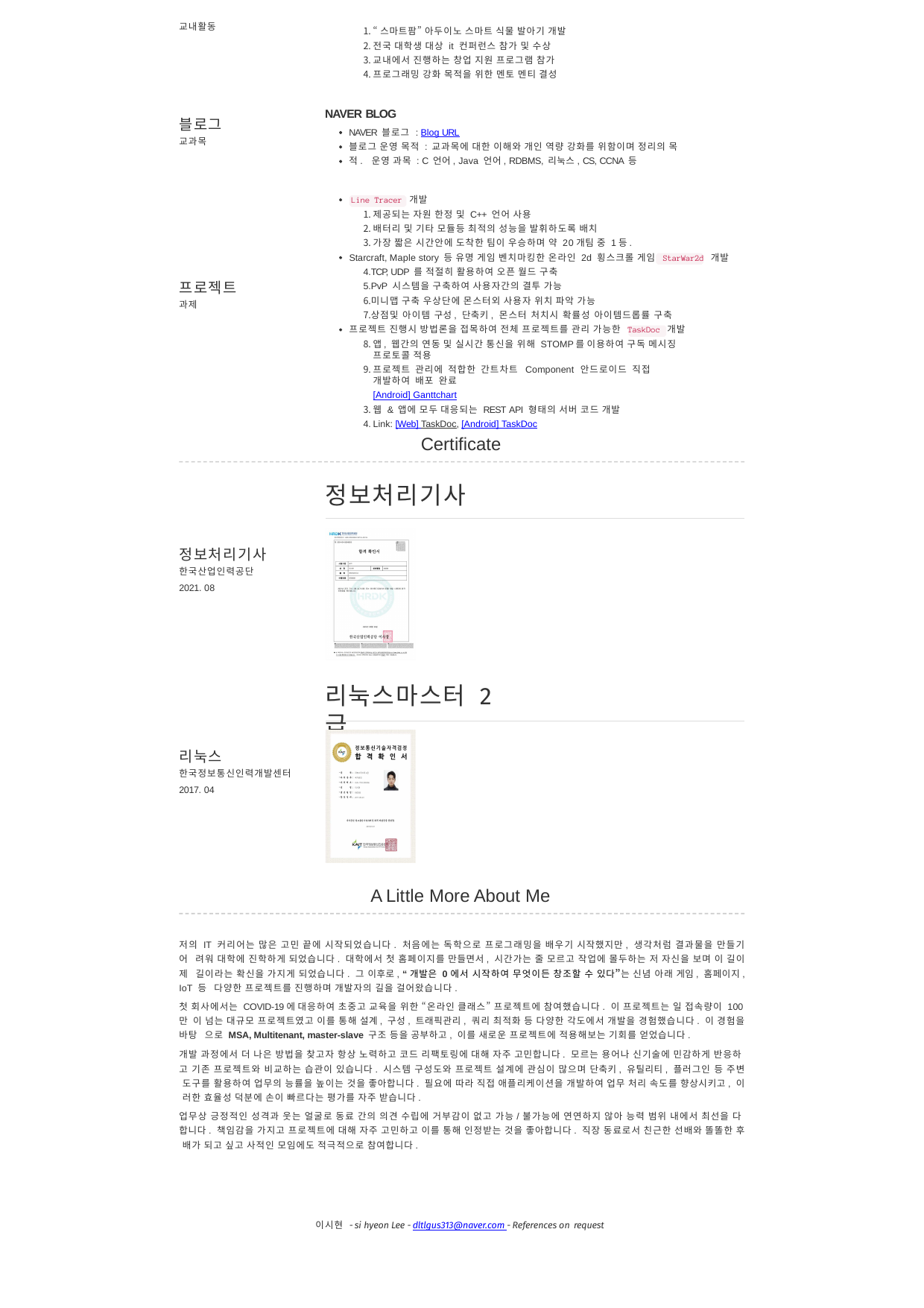

교내활동
“스마트팜” 아두이노 스마트 식물 발아기 개발
전국 대학생 대상 it 컨퍼런스 참가 및 수상
교내에서 진행하는 창업 지원 프로그램 참가
프로그래밍 강화 목적을 위한 멘토 멘티 결성
NAVER BLOG
NAVER 블로그 : Blog URL
블로그 운영 목적 : 교과목에 대한 이해와 개인 역량 강화를 위함이며 정리의 목적.  운영 과목 : C 언어, Java 언어, RDBMS, 리눅스, CS, CCNA 등
블로그
교과목

Line Tracer 개발
제공되는 자원 한정 및 C++ 언어 사용
배터리 및 기타 모듈등 최적의 성능을 발휘하도록 배치
가장 짧은 시간안에 도착한 팀이 우승하며 약 20개팀 중 1등.
Starcraft, Maple story 등 유명 게임 벤치마킹한 온라인 2d 횡스크롤 게임 StarWar2d 개발
TCP, UDP 를 적절히 활용하여 오픈 월드 구축
PvP 시스템을 구축하여 사용자간의 결투 가능
미니맵 구축 우상단에 몬스터외 사용자 위치 파악 가능
상점및 아이템 구성, 단축키, 몬스터 처치시 확률성 아이템드롭률 구축  프로젝트 진행시 방법론을 접목하여 전체 프로젝트를 관리 가능한 TaskDoc 개발
앱, 웹간의 연동 및 실시간 통신을 위해 STOMP를 이용하여 구독 메시징 프로토콜 적용
프로젝트 관리에 적합한 간트차트 Component 안드로이드 직접 개발하여 배포 완료
[Android] Ganttchart
웹 & 앱에 모두 대응되는 REST API 형태의 서버 코드 개발
Link: [Web] TaskDoc, [Android] TaskDoc

프로젝트
과제

Certificate

정보처리기사

정보처리기사
한국산업인력공단
2021. 08
리눅스마스터 2급

리눅스
한국정보통신인력개발센터
2017. 04
A Little More About Me

저의 IT 커리어는 많은 고민 끝에 시작되었습니다. 처음에는 독학으로 프로그래밍을 배우기 시작했지만, 생각처럼 결과물을 만들기 어  려워 대학에 진학하게 되었습니다. 대학에서 첫 홈페이지를 만들면서, 시간가는 줄 모르고 작업에 몰두하는 저 자신을 보며 이 길이 제  길이라는 확신을 가지게 되었습니다. 그 이후로, “개발은 0에서 시작하여 무엇이든 창조할 수 있다”는 신념 아래 게임, 홈페이지, IoT 등  다양한 프로젝트를 진행하며 개발자의 길을 걸어왔습니다.
첫 회사에서는 COVID-19에 대응하여 초중고 교육을 위한 “온라인 클래스” 프로젝트에 참여했습니다. 이 프로젝트는 일 접속량이 100만  이 넘는 대규모 프로젝트였고 이를 통해 설계, 구성, 트래픽관리, 쿼리 최적화 등 다양한 각도에서 개발을 경험했습니다. 이 경험을 바탕  으로 MSA, Multitenant, master-slave 구조 등을 공부하고, 이를 새로운 프로젝트에 적용해보는 기회를 얻었습니다.
개발 과정에서 더 나은 방법을 찾고자 항상 노력하고 코드 리팩토링에 대해 자주 고민합니다. 모르는 용어나 신기술에 민감하게 반응하  고 기존 프로젝트와 비교하는 습관이 있습니다. 시스템 구성도와 프로젝트 설계에 관심이 많으며 단축키, 유틸리티, 플러그인 등 주변  도구를 활용하여 업무의 능률을 높이는 것을 좋아합니다. 필요에 따라 직접 애플리케이션을 개발하여 업무 처리 속도를 향상시키고, 이  러한 효율성 덕분에 손이 빠르다는 평가를 자주 받습니다.
업무상 긍정적인 성격과 웃는 얼굴로 동료 간의 의견 수립에 거부감이 없고 가능/불가능에 연연하지 않아 능력 범위 내에서 최선을 다  합니다. 책임감을 가지고 프로젝트에 대해 자주 고민하고 이를 통해 인정받는 것을 좋아합니다. 직장 동료로서 친근한 선배와 똘똘한 후  배가 되고 싶고 사적인 모임에도 적극적으로 참여합니다.
이시현 - si hyeon Lee - dltlgus313@naver.com - References on request